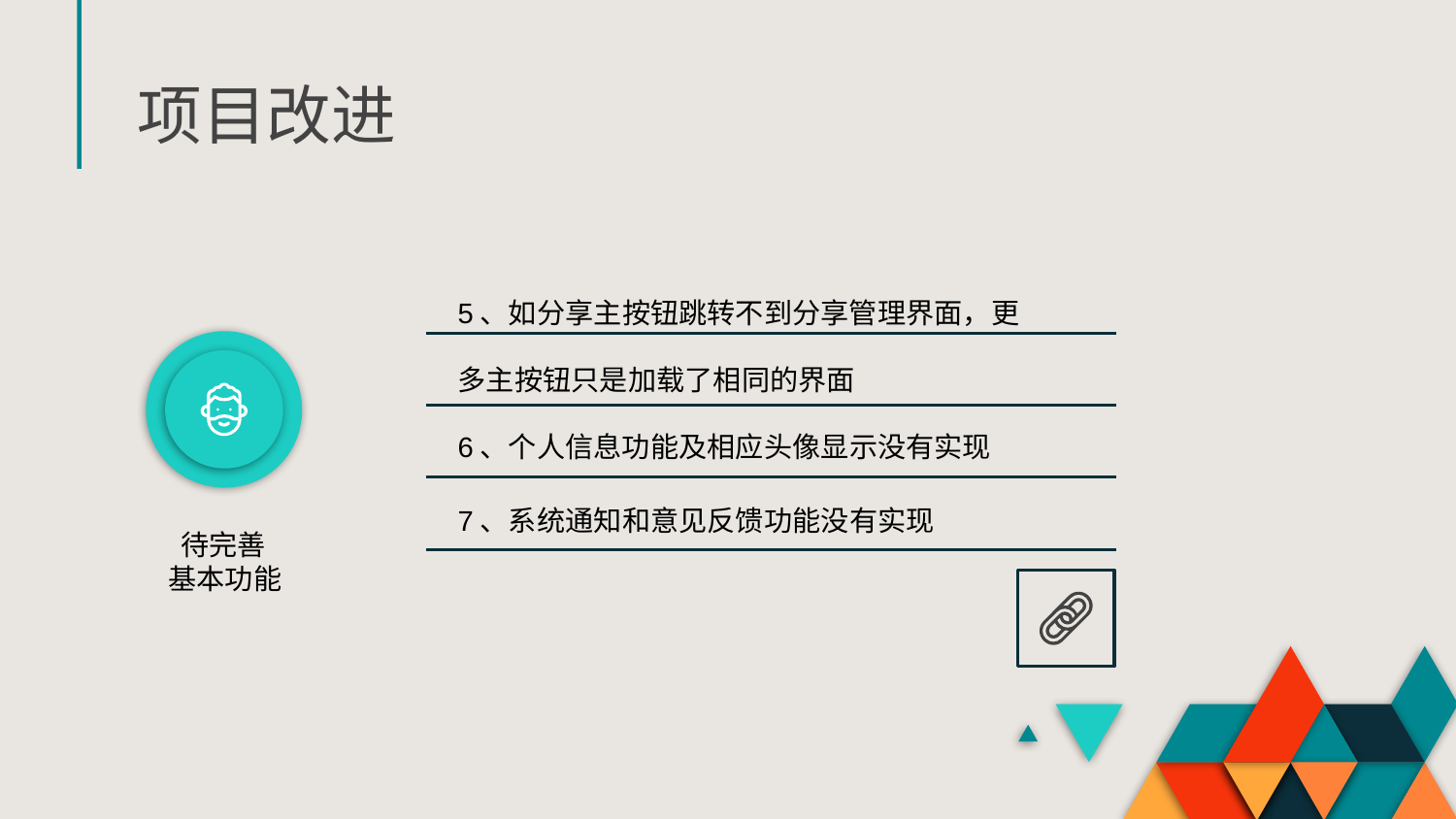

# 项目改进
5、如分享主按钮跳转不到分享管理界面，更

多主按钮只是加载了相同的界面

6、个人信息功能及相应头像显示没有实现
7、系统通知和意见反馈功能没有实现
   待完善
 基本功能